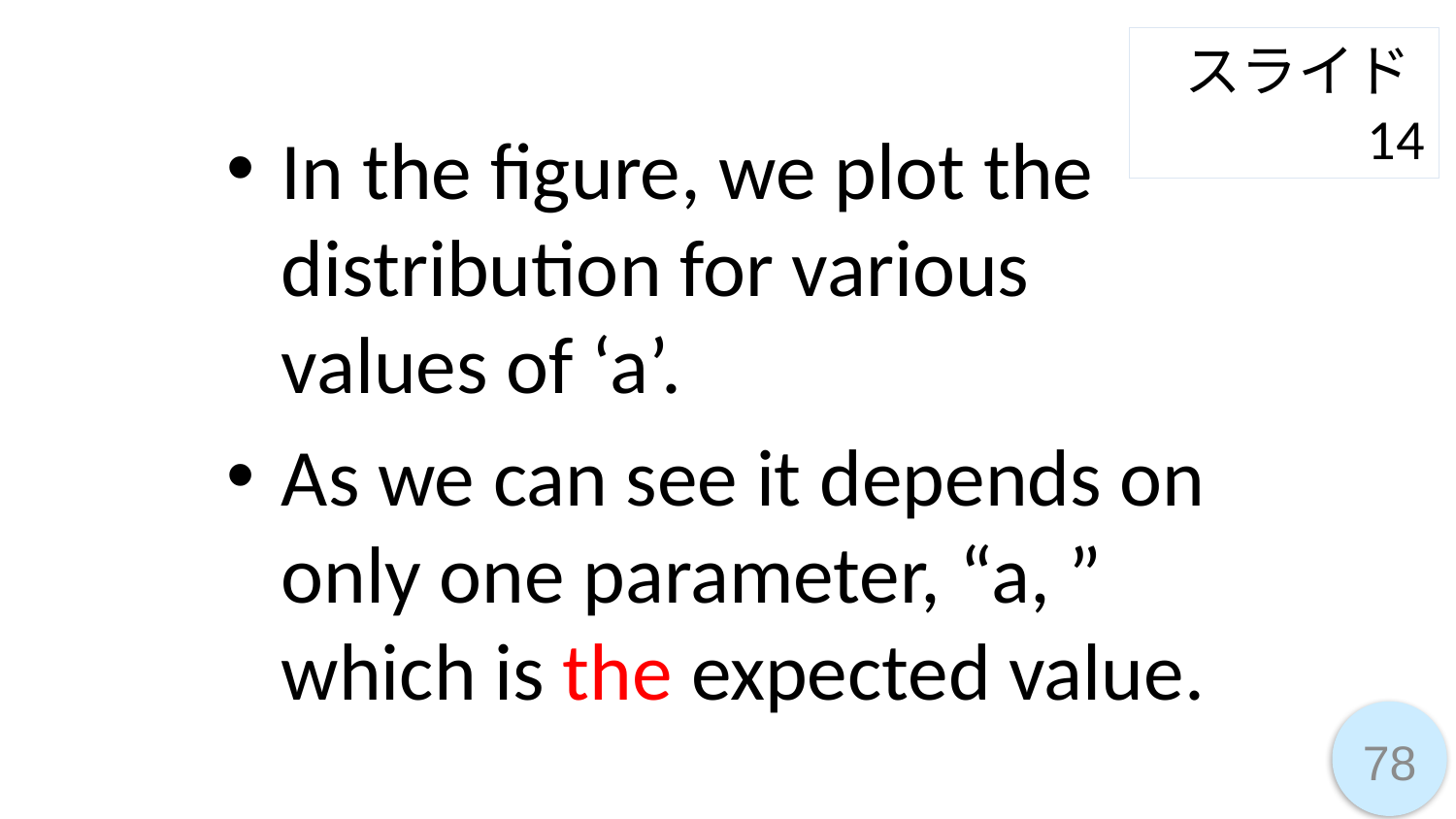

スライド14
In the figure, we plot the distribution for various values of ‘a’.
As we can see it depends on only one parameter, “a, ” which is the expected value.
78